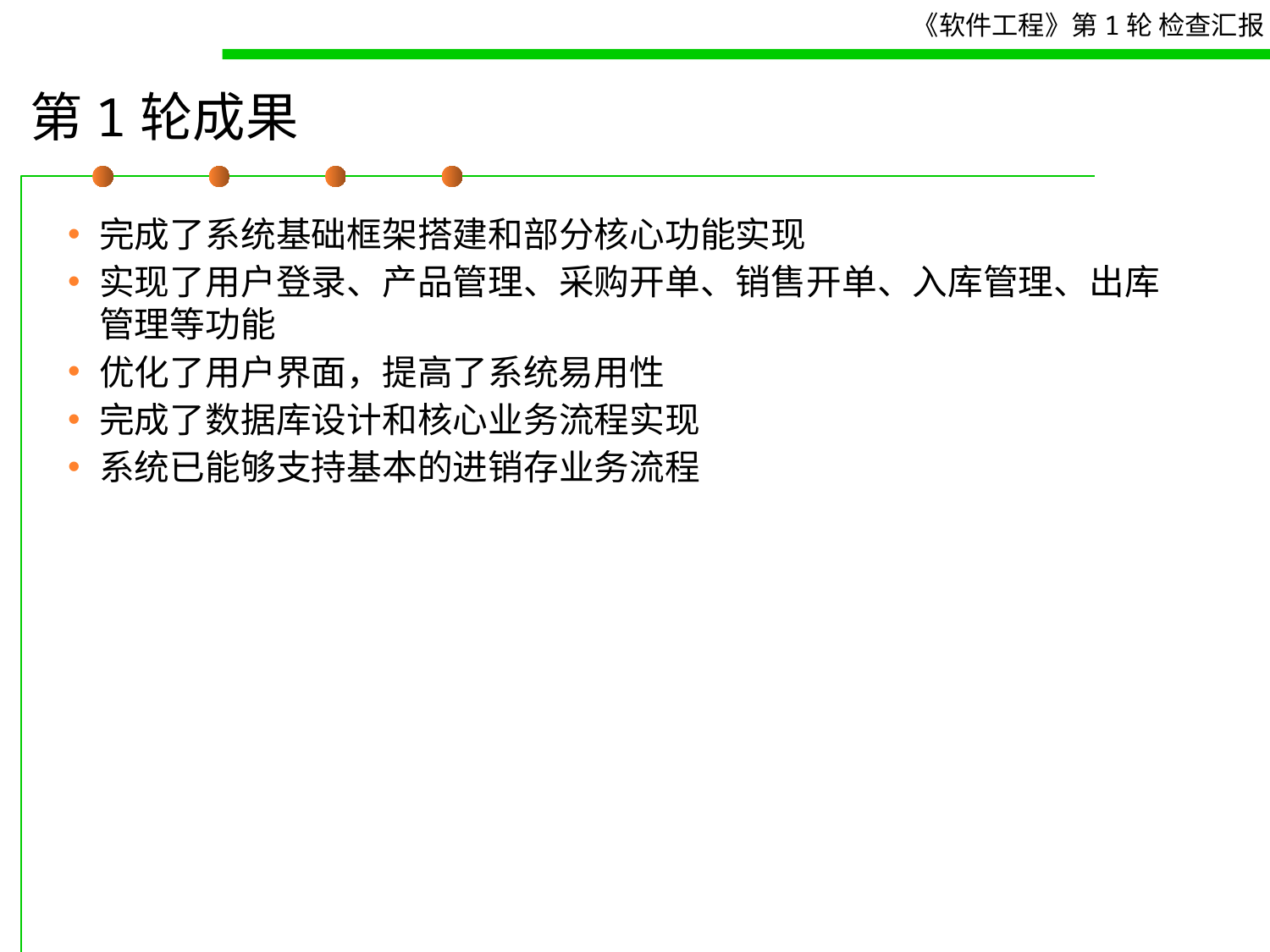

# 第1轮成果
完成了系统基础框架搭建和部分核心功能实现
实现了用户登录、产品管理、采购开单、销售开单、入库管理、出库管理等功能
优化了用户界面，提高了系统易用性
完成了数据库设计和核心业务流程实现
系统已能够支持基本的进销存业务流程